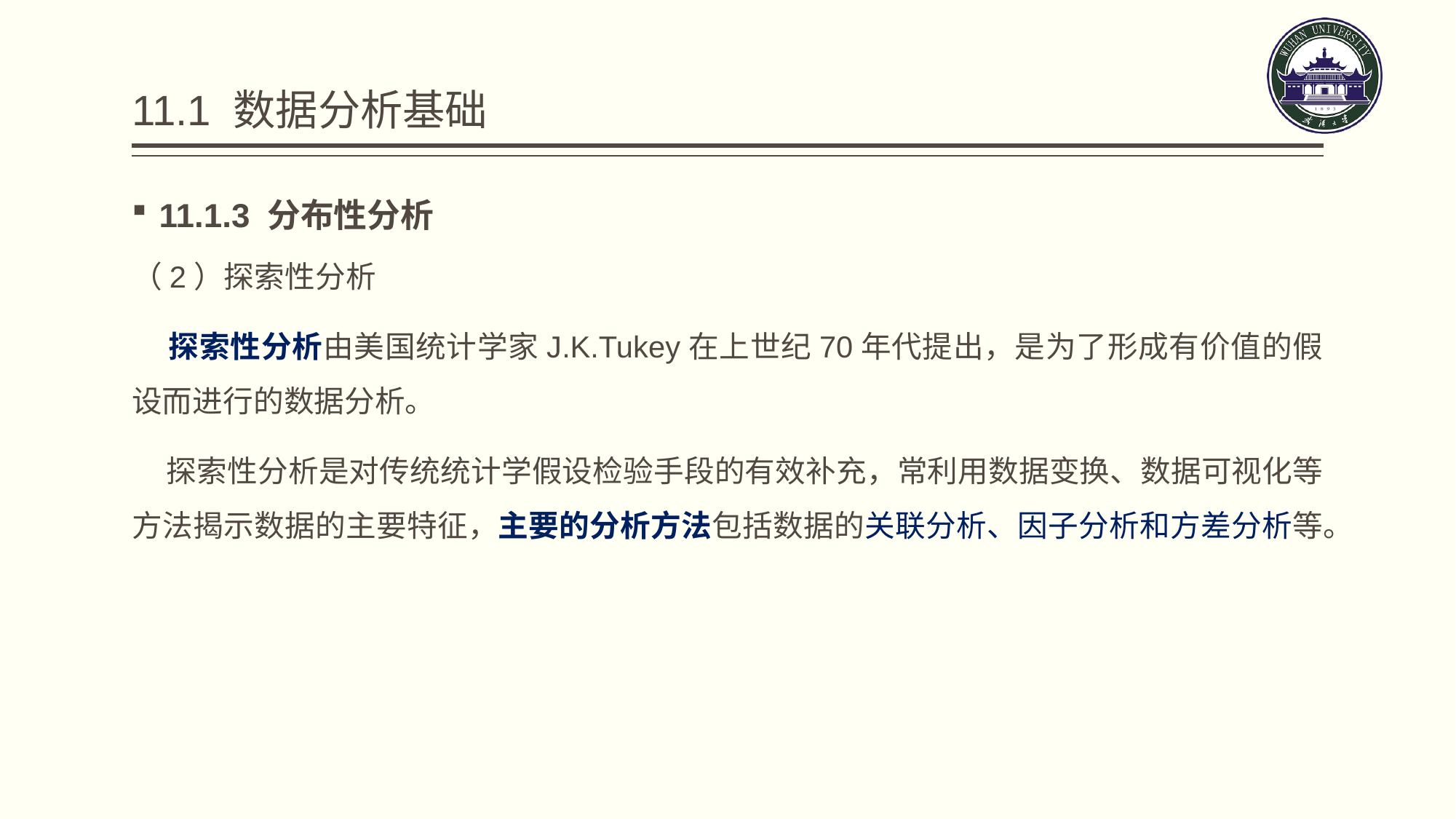

# 11.1 数据分析基础
11.1.3 分布性分析
（2）探索性分析
    探索性分析由美国统计学家J.K.Tukey在上世纪70年代提出，是为了形成有价值的假设而进行的数据分析。
    探索性分析是对传统统计学假设检验手段的有效补充，常利用数据变换、数据可视化等方法揭示数据的主要特征，主要的分析方法包括数据的关联分析、因子分析和方差分析等。